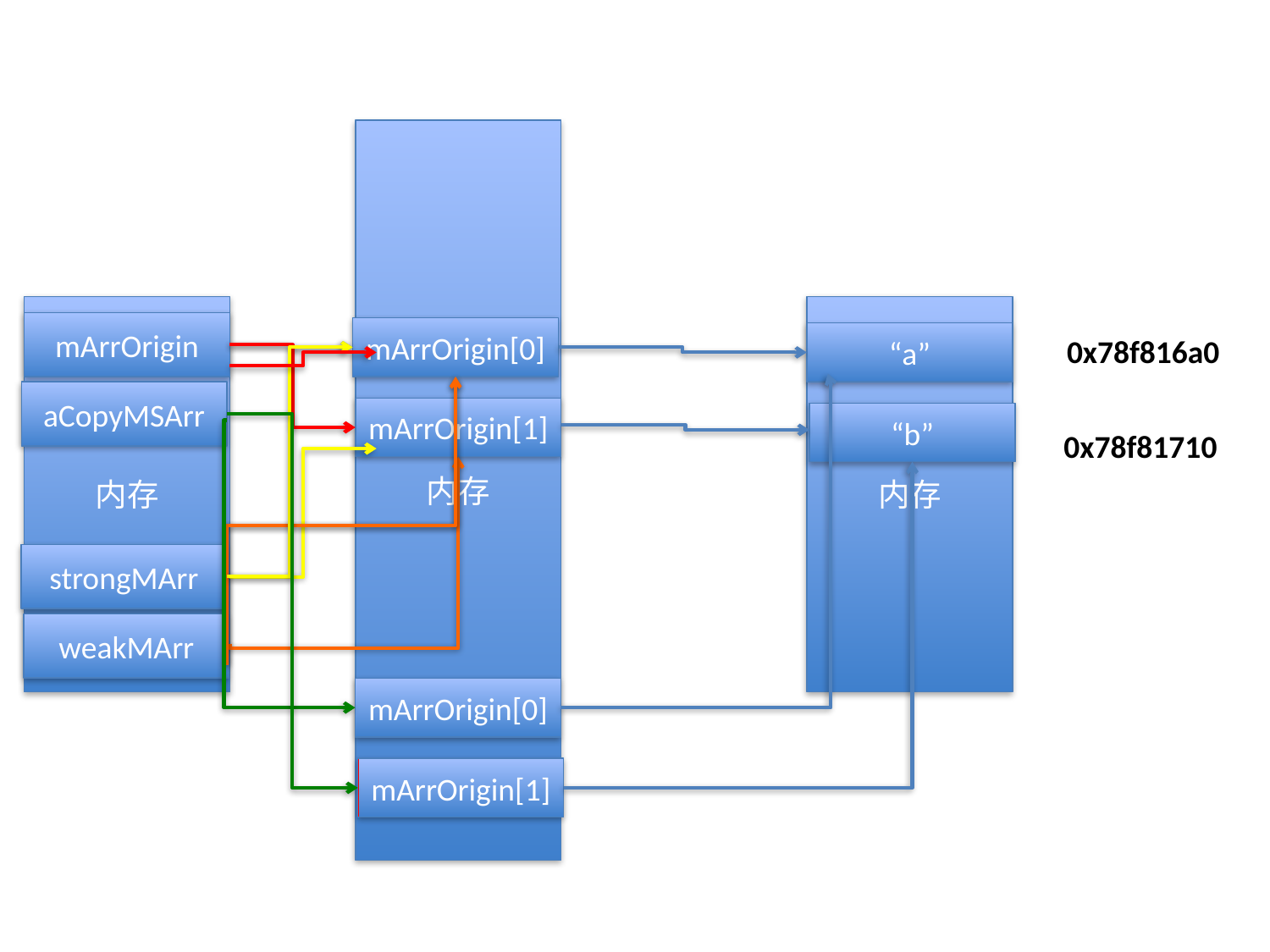

内存
内存
内存
mArrOrigin
mArrOrigin[0]
“a”
0x78f816a0
aCopyMSArr
mArrOrigin[1]
“b”
0x78f81710
strongMArr
weakMArr
mArrOrigin[0]
mArrOrigin[1]